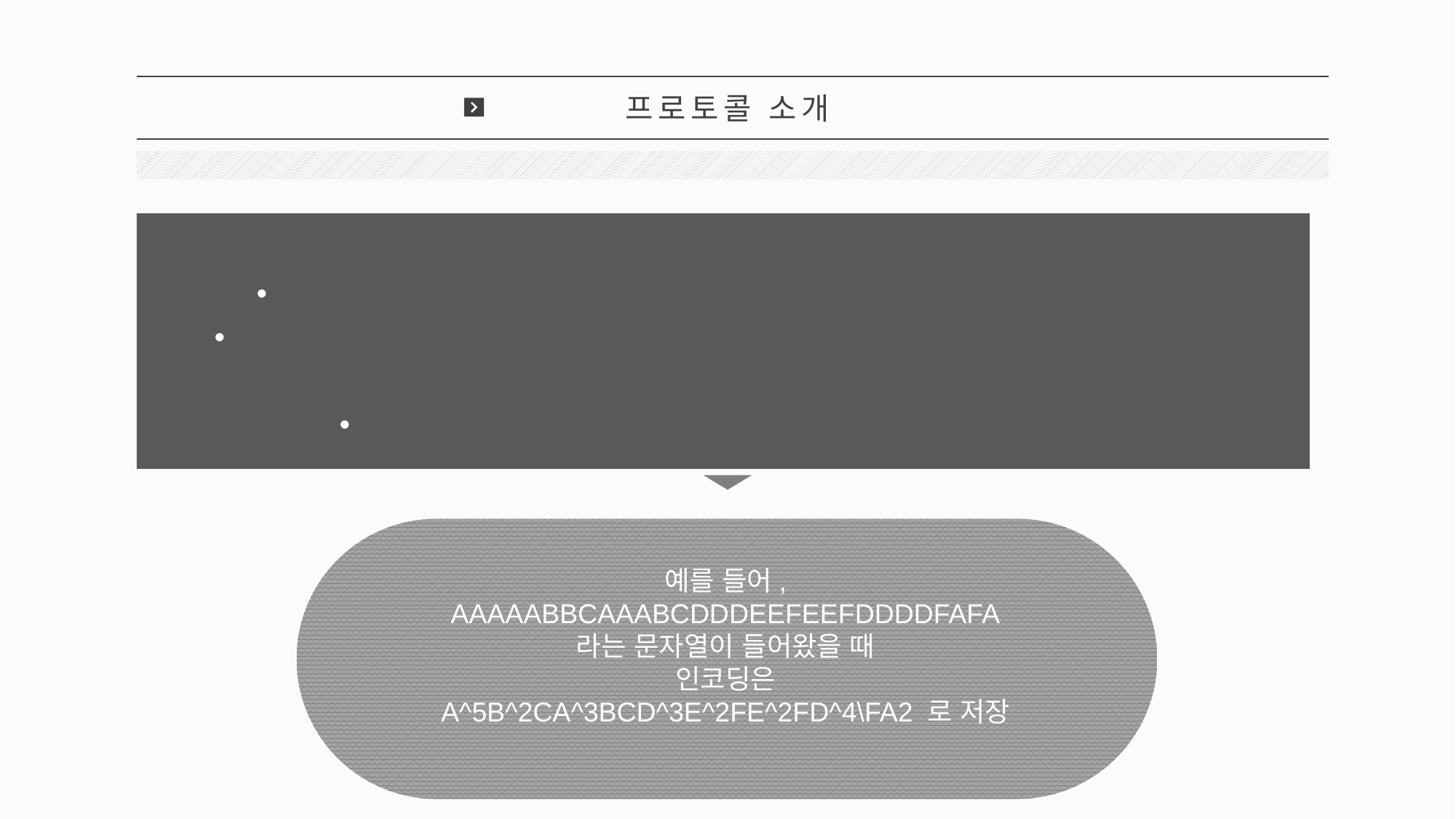

프로토콜 소개

4
본인 소개 글 입력 시 똑같은 문자 한 개가 중복되면 대문자.숫자로 표현
규칙성을 보이는 문자열이 중복되면 중복 시작 문자 앞에 \붙이고 문자열 뒤에
숫자를 붙여 중복 개수 표현
/ 뒤에 2이상의 숫자가 붙으면 /를 포함한 그 문장을 복사

예를 들어,
AAAAABBCAAABCDDDEEFEEFDDDDFAFA
라는 문자열이 들어왔을 때
인코딩은
A^5B^2CA^3BCD^3E^2FE^2FD^4\FA2 로 저장